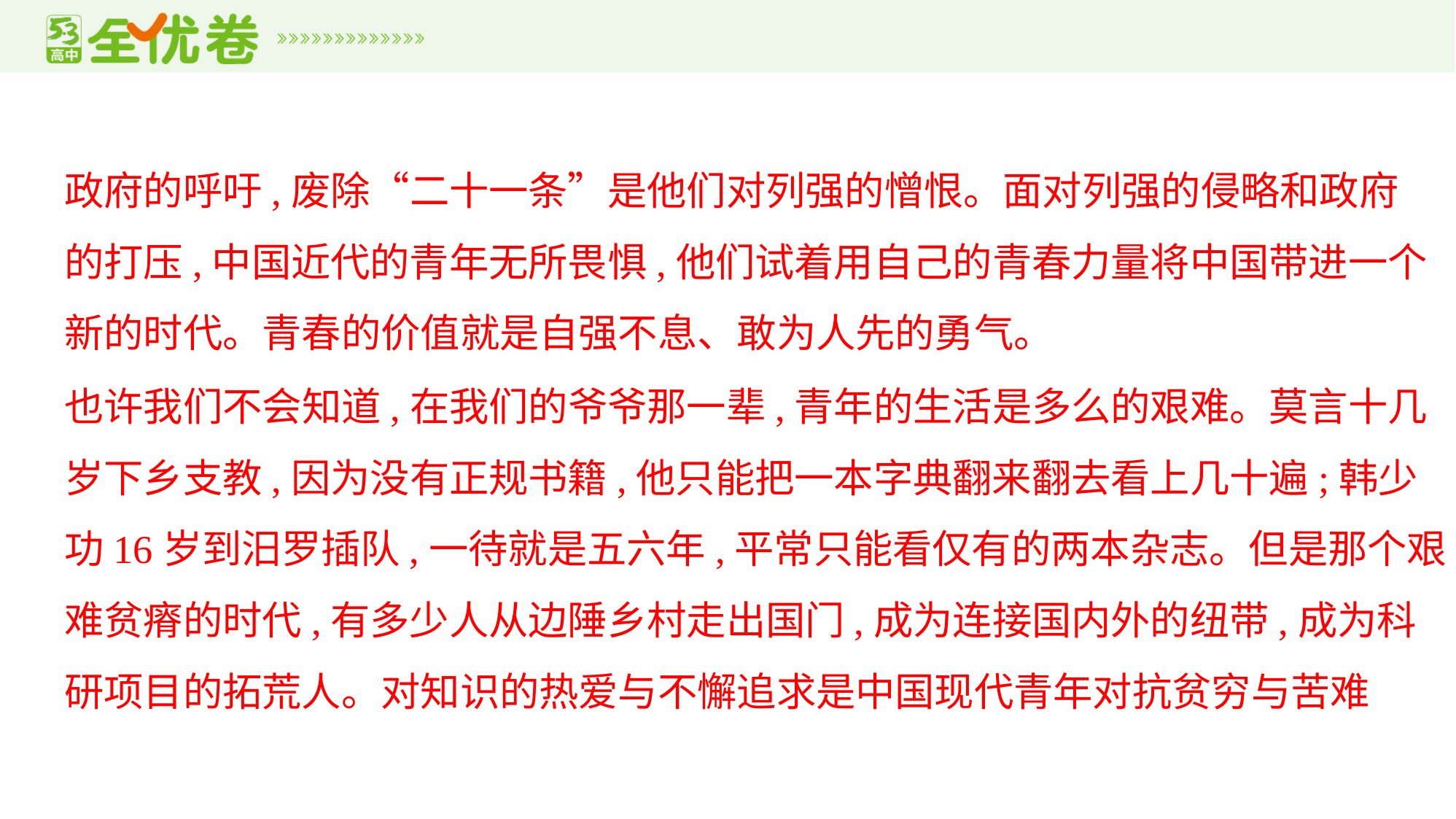

政府的呼吁,废除“二十一条”是他们对列强的憎恨。面对列强的侵略和政府
的打压,中国近代的青年无所畏惧,他们试着用自己的青春力量将中国带进一个
新的时代。青春的价值就是自强不息、敢为人先的勇气。
也许我们不会知道,在我们的爷爷那一辈,青年的生活是多么的艰难。莫言十几
岁下乡支教,因为没有正规书籍,他只能把一本字典翻来翻去看上几十遍;韩少
功16岁到汨罗插队,一待就是五六年,平常只能看仅有的两本杂志。但是那个艰
难贫瘠的时代,有多少人从边陲乡村走出国门,成为连接国内外的纽带,成为科
研项目的拓荒人。对知识的热爱与不懈追求是中国现代青年对抗贫穷与苦难